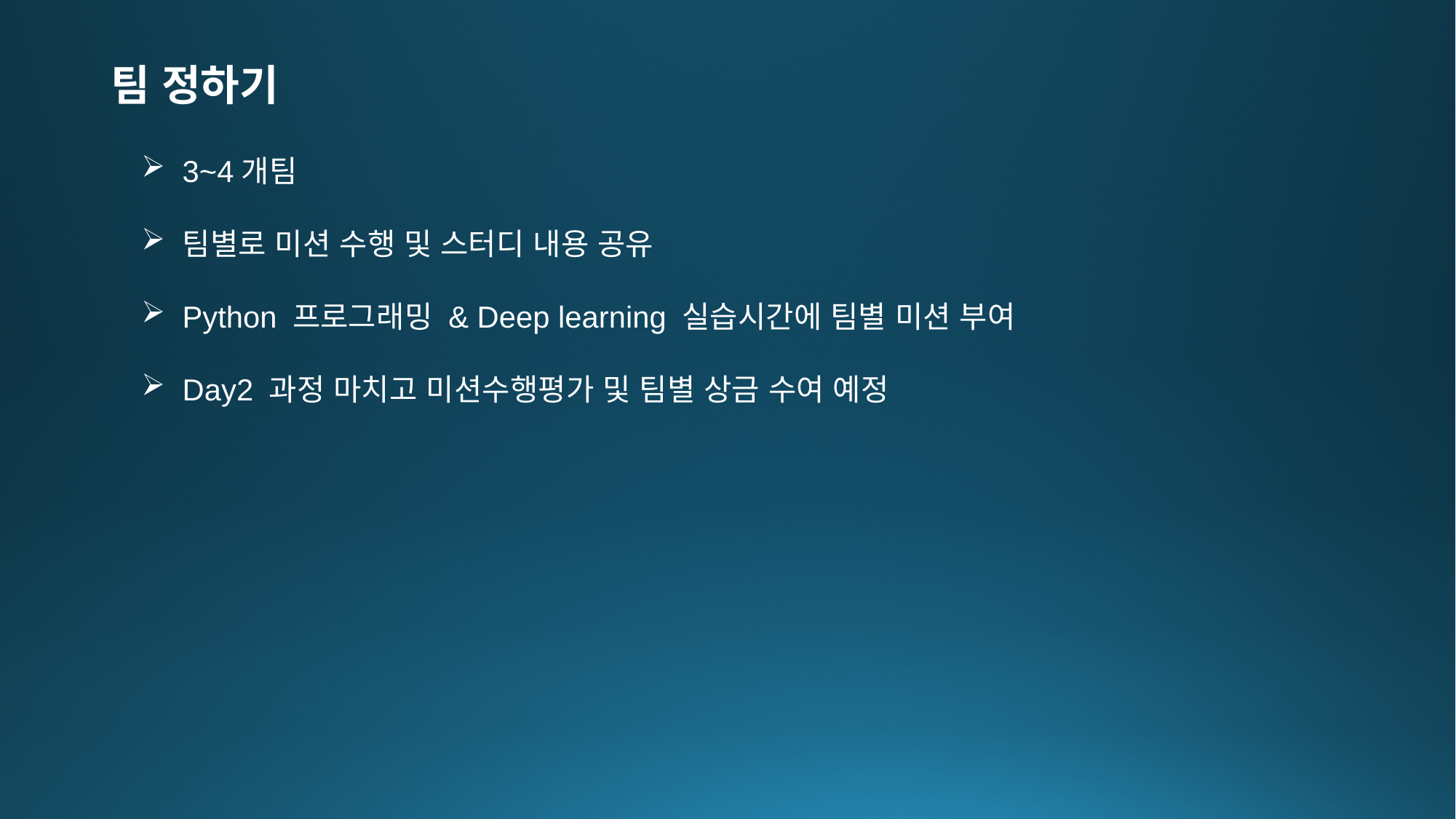

# 팀 정하기
3~4개팀

팀별로 미션 수행 및 스터디 내용 공유

Python 프로그래밍 & Deep learning 실습시간에 팀별 미션 부여

Day2 과정 마치고 미션수행평가 및 팀별 상금 수여 예정